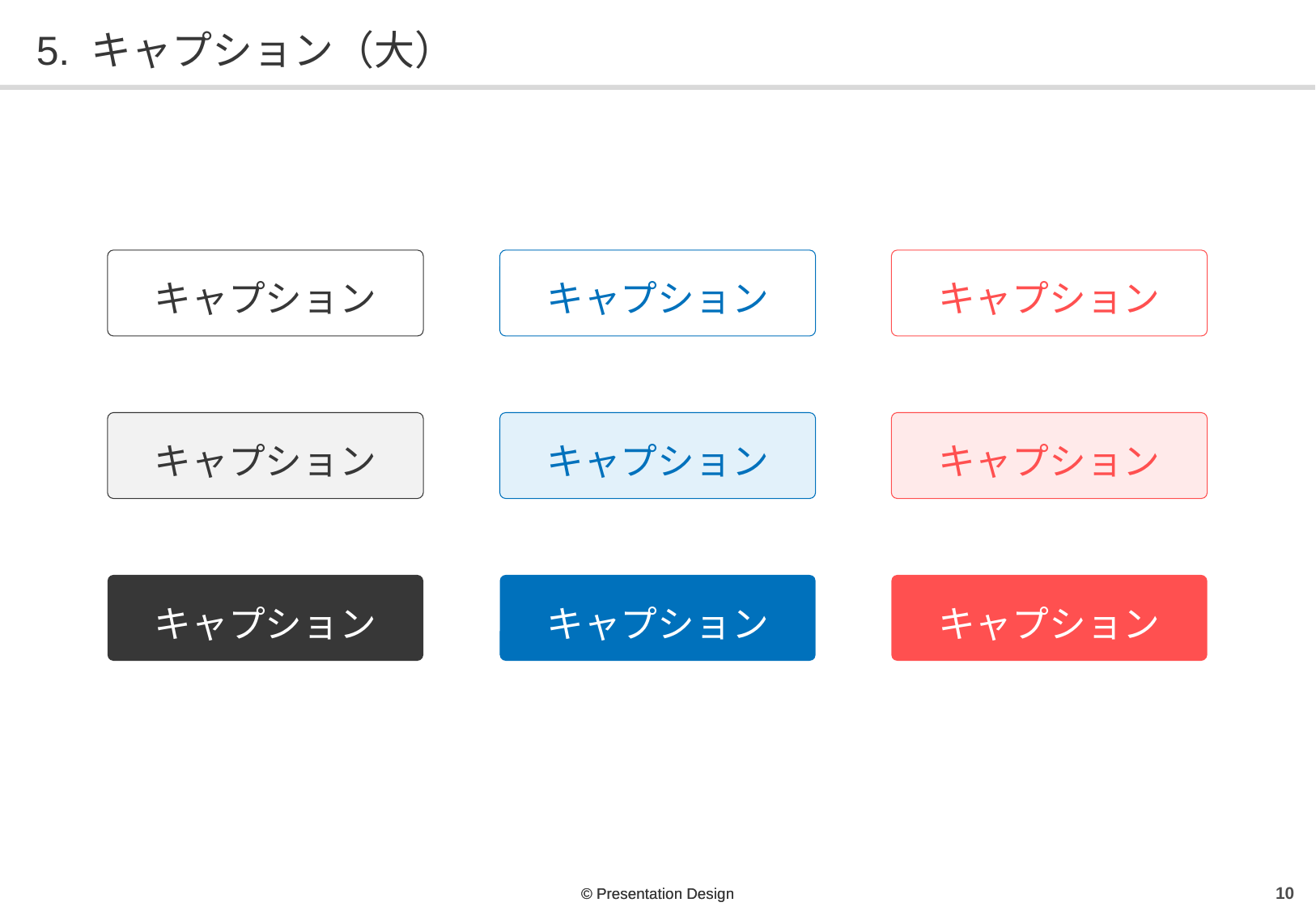

# 5. キャプション（大）
キャプション
キャプション
キャプション
キャプション
キャプション
キャプション
キャプション
キャプション
キャプション
10